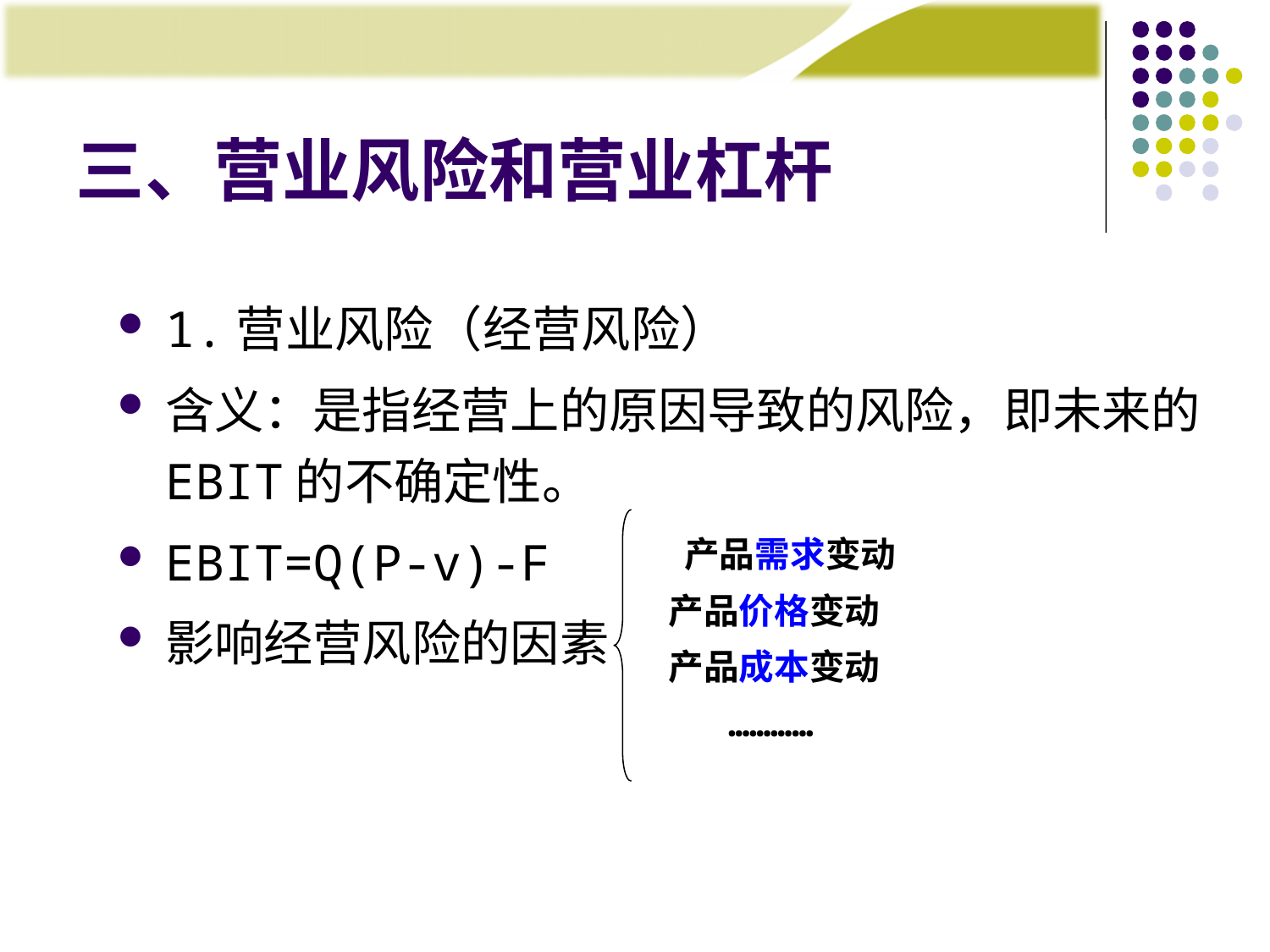

84
# 三、营业风险和营业杠杆
1.营业风险（经营风险）
含义：是指经营上的原因导致的风险，即未来的EBIT的不确定性。
EBIT=Q(P-v)-F
影响经营风险的因素

    产品需求变动
  产品价格变动
  产品成本变动
    …………